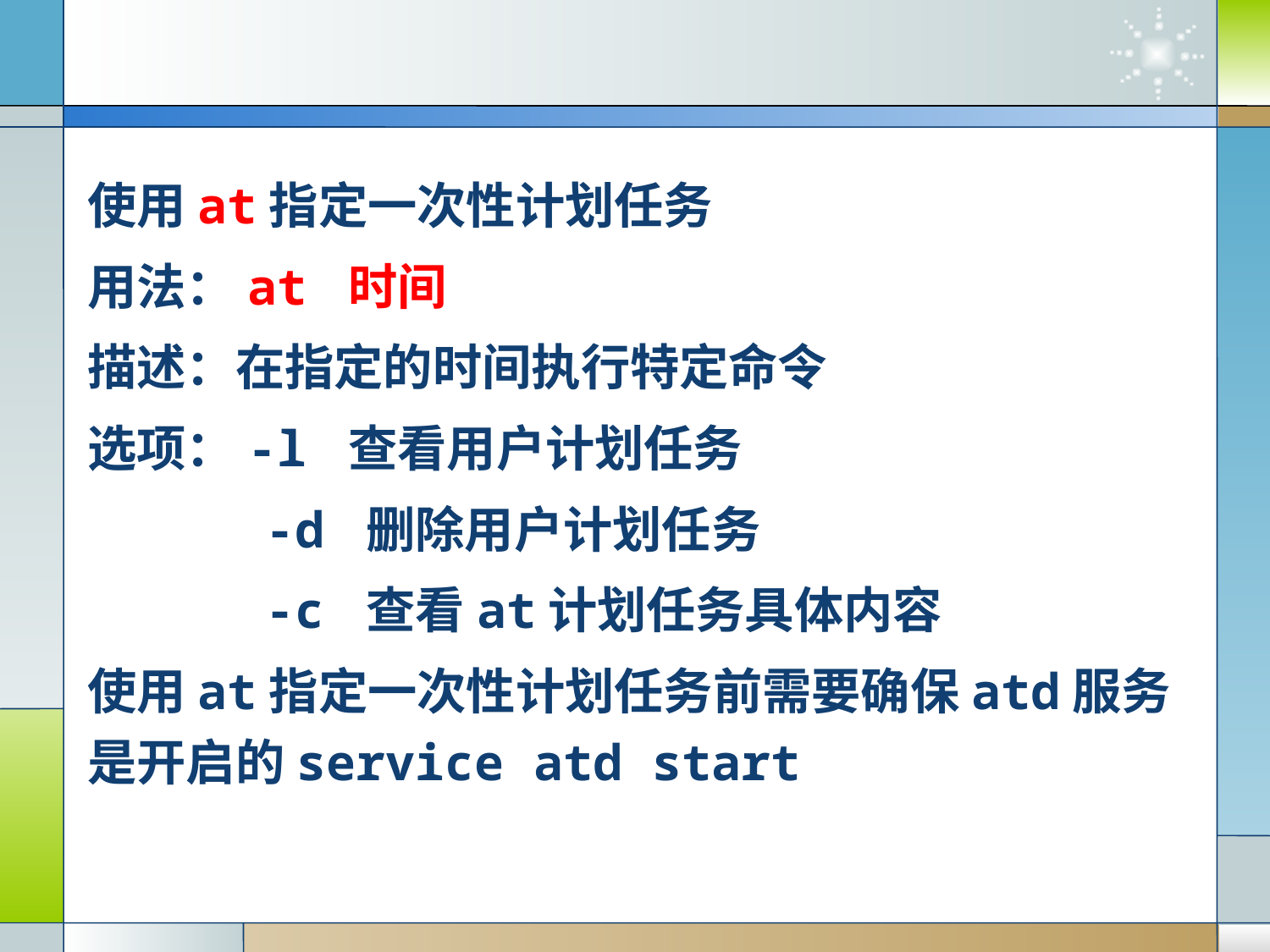

#
使用at指定一次性计划任务
用法：at 时间
描述：在指定的时间执行特定命令
选项：-l 查看用户计划任务
      -d 删除用户计划任务
      -c 查看at计划任务具体内容
使用at指定一次性计划任务前需要确保atd服务是开启的service atd start